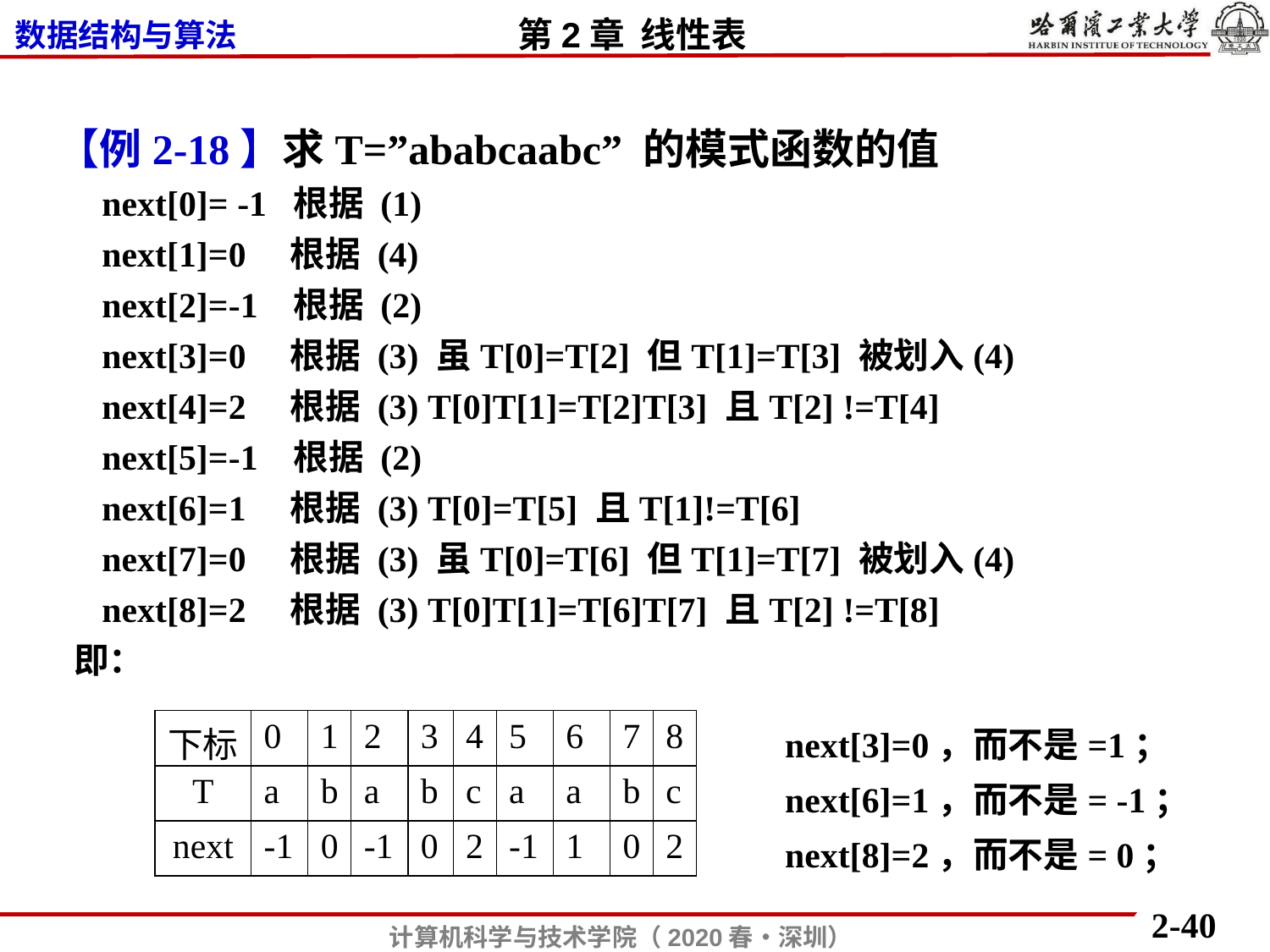

【例2-18】求T=”ababcaabc” 的模式函数的值
     next[0]= -1  根据 (1)
     next[1]=0    根据 (4)
     next[2]=-1   根据 (2)
     next[3]=0    根据 (3) 虽T[0]=T[2] 但T[1]=T[3] 被划入(4)
     next[4]=2    根据 (3) T[0]T[1]=T[2]T[3] 且T[2] !=T[4]
     next[5]=-1   根据 (2)
     next[6]=1    根据 (3) T[0]=T[5] 且T[1]!=T[6]
     next[7]=0    根据 (3) 虽T[0]=T[6] 但T[1]=T[7] 被划入(4)
     next[8]=2    根据 (3) T[0]T[1]=T[6]T[7] 且T[2] !=T[8]
 即：
next[3]=0，而不是=1；
next[6]=1，而不是= -1；
next[8]=2，而不是= 0；
| 下标 | 0 | 1 | 2 | 3 | 4 | 5 | 6 | 7 | 8 |
| --- | --- | --- | --- | --- | --- | --- | --- | --- | --- |
| T | a | b | a | b | c | a | a | b | c |
| next | -1 | 0 | -1 | 0 | 2 | -1 | 1 | 0 | 2 |